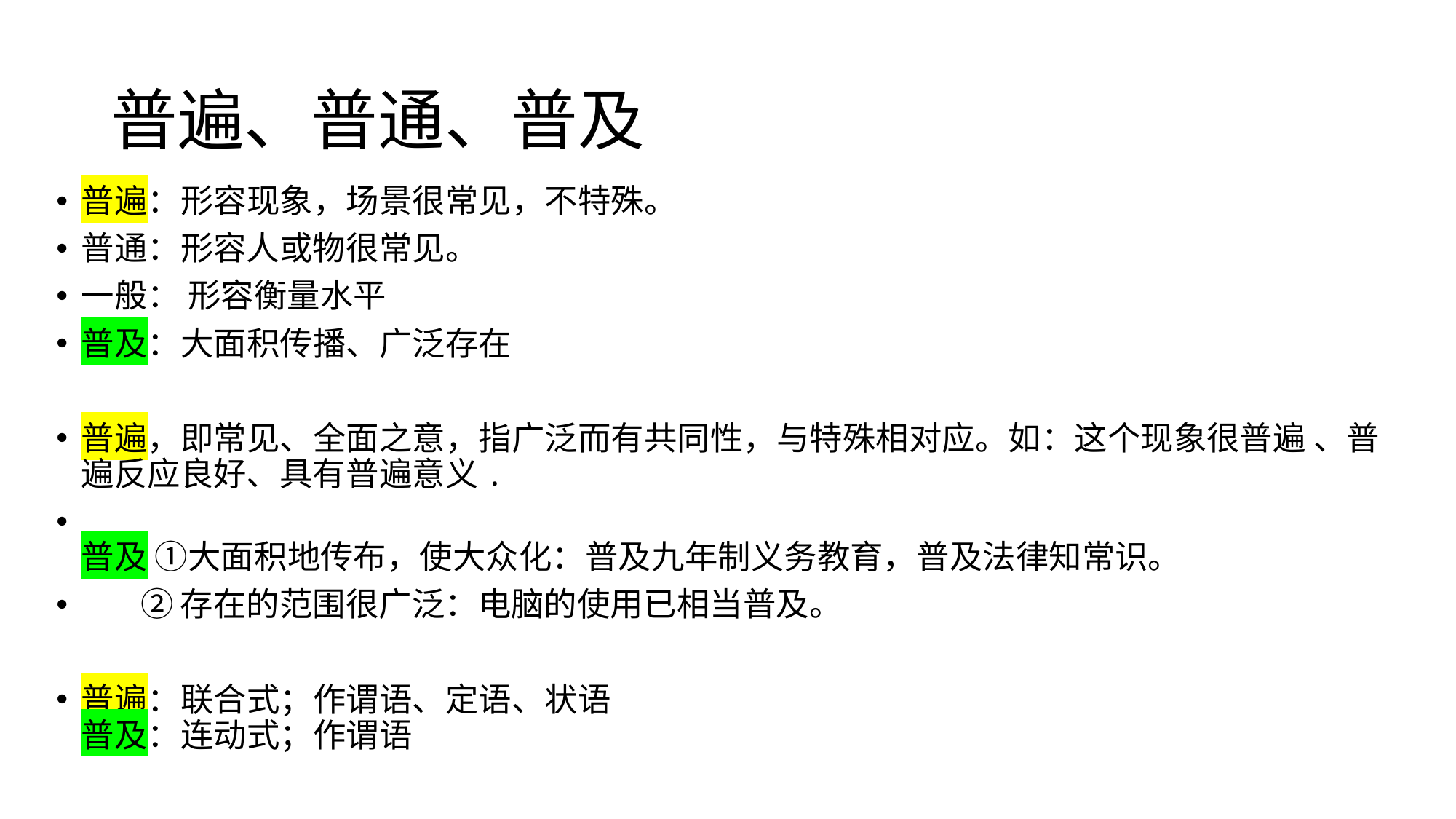

# 普遍、普通、普及
普遍：形容现象，场景很常见，不特殊。
普通：形容人或物很常见。
一般： 形容衡量水平
普及：大面积传播、广泛存在

普遍，即常见、全面之意，指广泛而有共同性，与特殊相对应。如：这个现象很普遍 、普遍反应良好、具有普遍意义.
普及 ①大面积地传布，使大众化：普及九年制义务教育，普及法律知常识。
        ②存在的范围很广泛：电脑的使用已相当普及。

普遍：联合式；作谓语、定语、状语
普及：连动式；作谓语